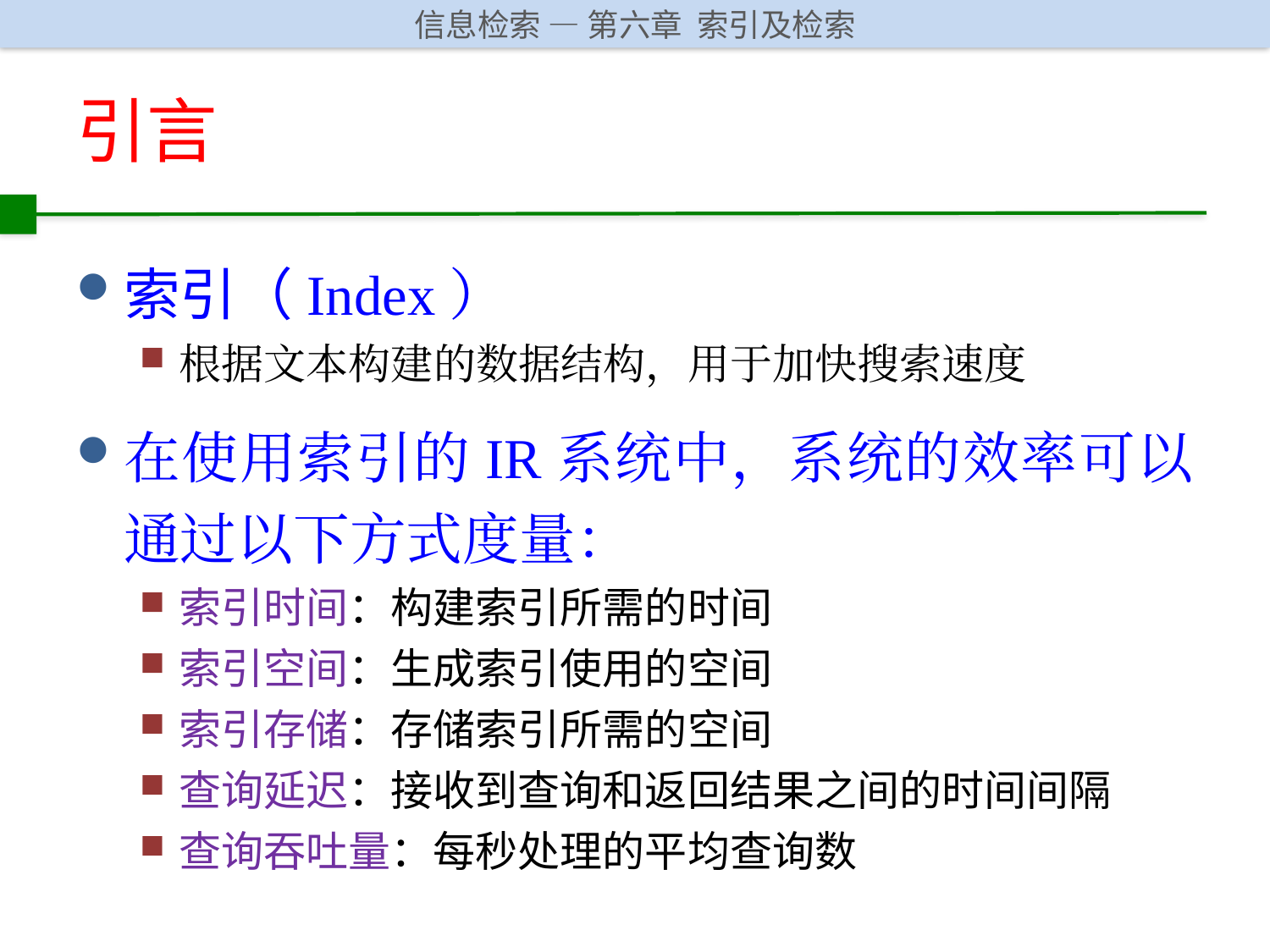

# 引言
索引（Index）
根据文本构建的数据结构，用于加快搜索速度
在使用索引的IR系统中，系统的效率可以通过以下方式度量：
索引时间：构建索引所需的时间
索引空间：生成索引使用的空间
索引存储：存储索引所需的空间
查询延迟：接收到查询和返回结果之间的时间间隔
查询吞吐量：每秒处理的平均查询数